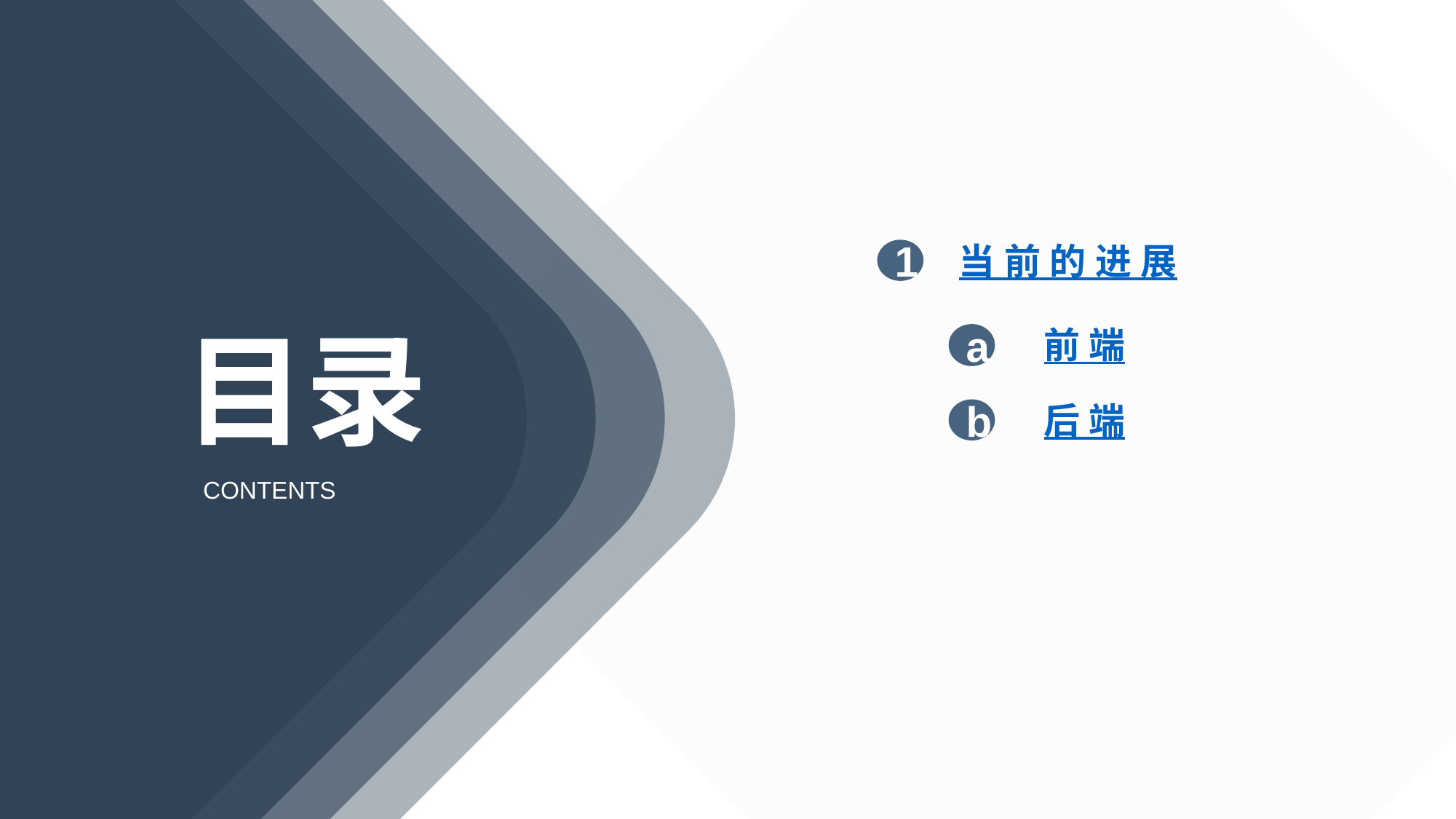

当前的进展
1
目录
CONTENTS
前 端
a
后 端
b